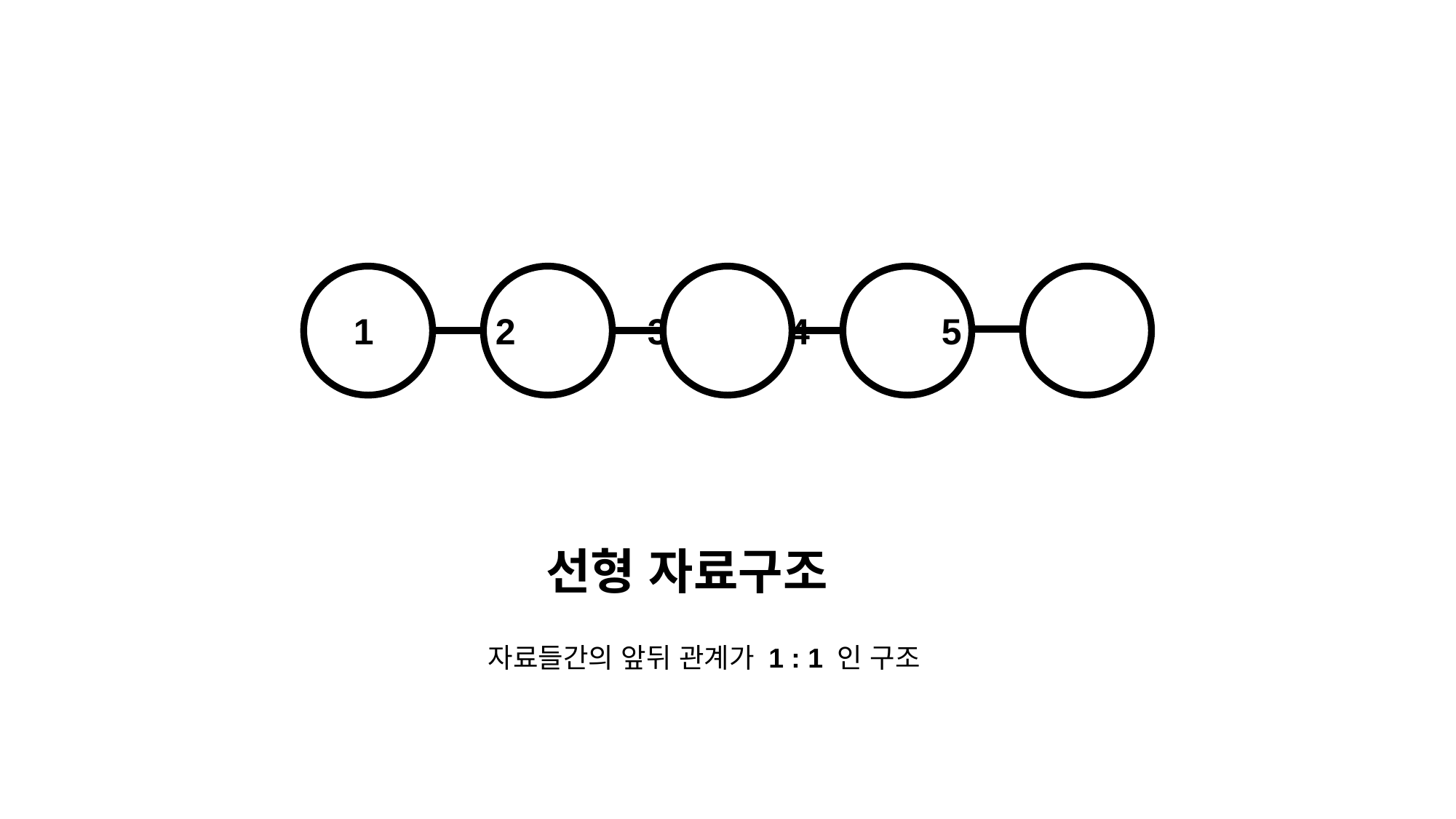

1            2             3            4             5
선형 자료구조
자료들간의 앞뒤 관계가 1 : 1 인 구조